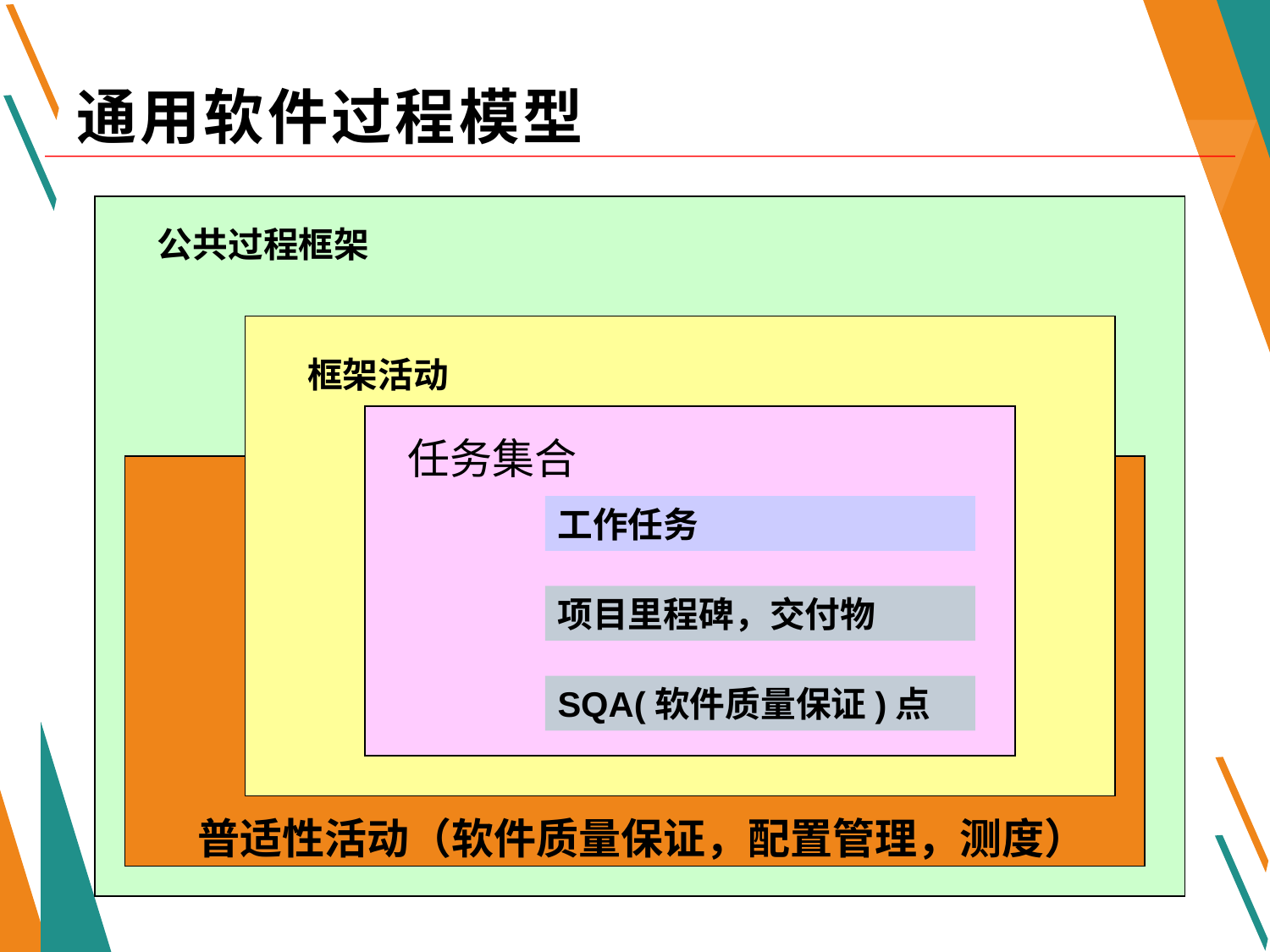

# 通用软件过程模型

公共过程框架

框架活动

任务集合

工作任务
项目里程碑，交付物
SQA(软件质量保证)点
普适性活动（软件质量保证，配置管理，测度）